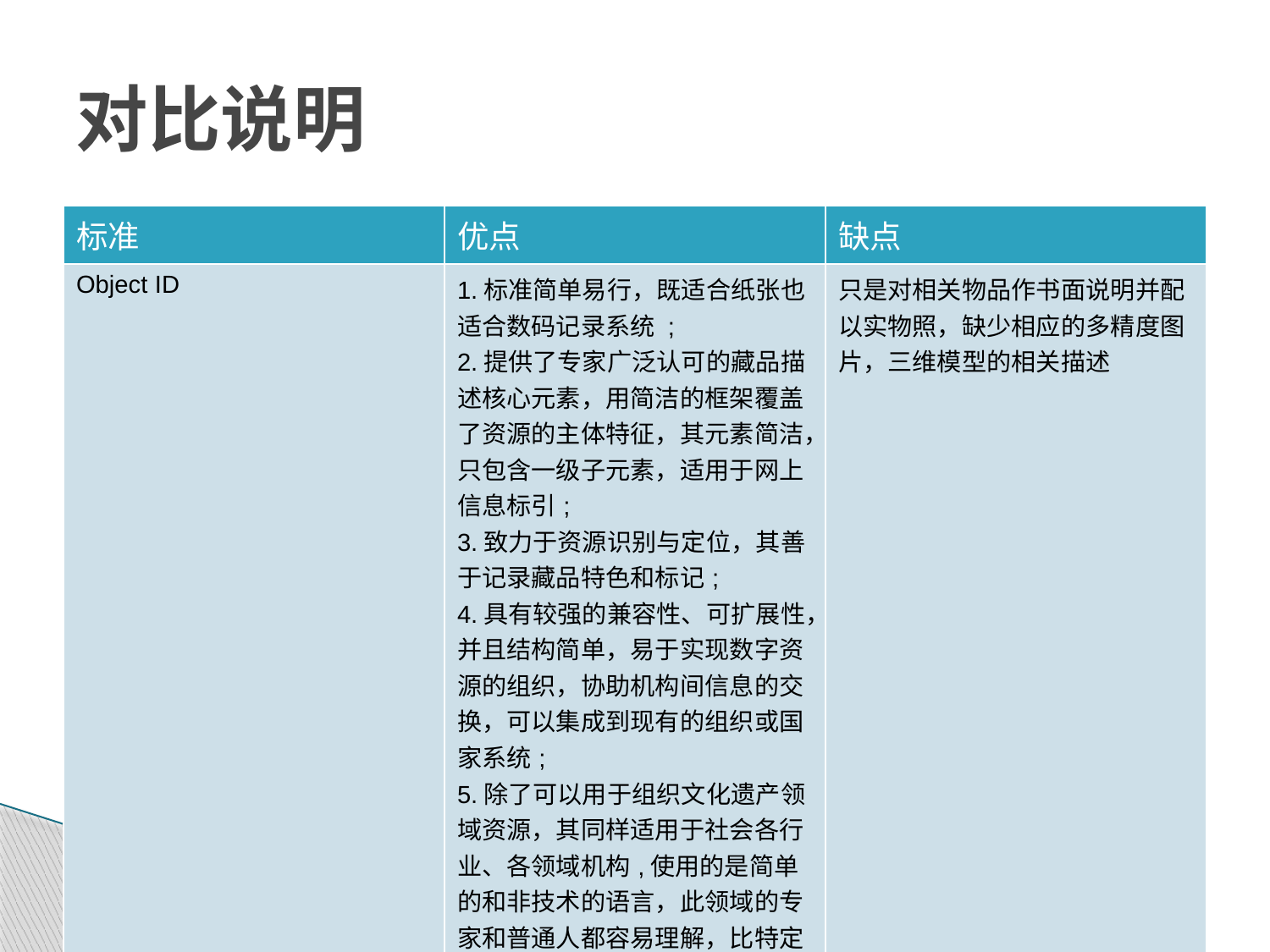

# 对比说明
| 标准 | 优点 | 缺点 |
| --- | --- | --- |
| Object ID | 1.标准简单易行，既适合纸张也适合数码记录系统 ; 2.提供了专家广泛认可的藏品描述核心元素，用简洁的框架覆盖了资源的主体特征，其元素简洁，只包含一级子元素，适用于网上信息标引; 3.致力于资源识别与定位，其善于记录藏品特色和标记; 4.具有较强的兼容性、可扩展性，并且结构简单，易于实现数字资源的组织，协助机构间信息的交换，可以集成到现有的组织或国家系统; 5.除了可以用于组织文化遗产领域资源，其同样适用于社会各行业、各领域机构,使用的是简单的和非技术的语言，此领域的专家和普通人都容易理解，比特定领域的概念更广泛 。 | 只是对相关物品作书面说明并配以实物照，缺少相应的多精度图片，三维模型的相关描述 |